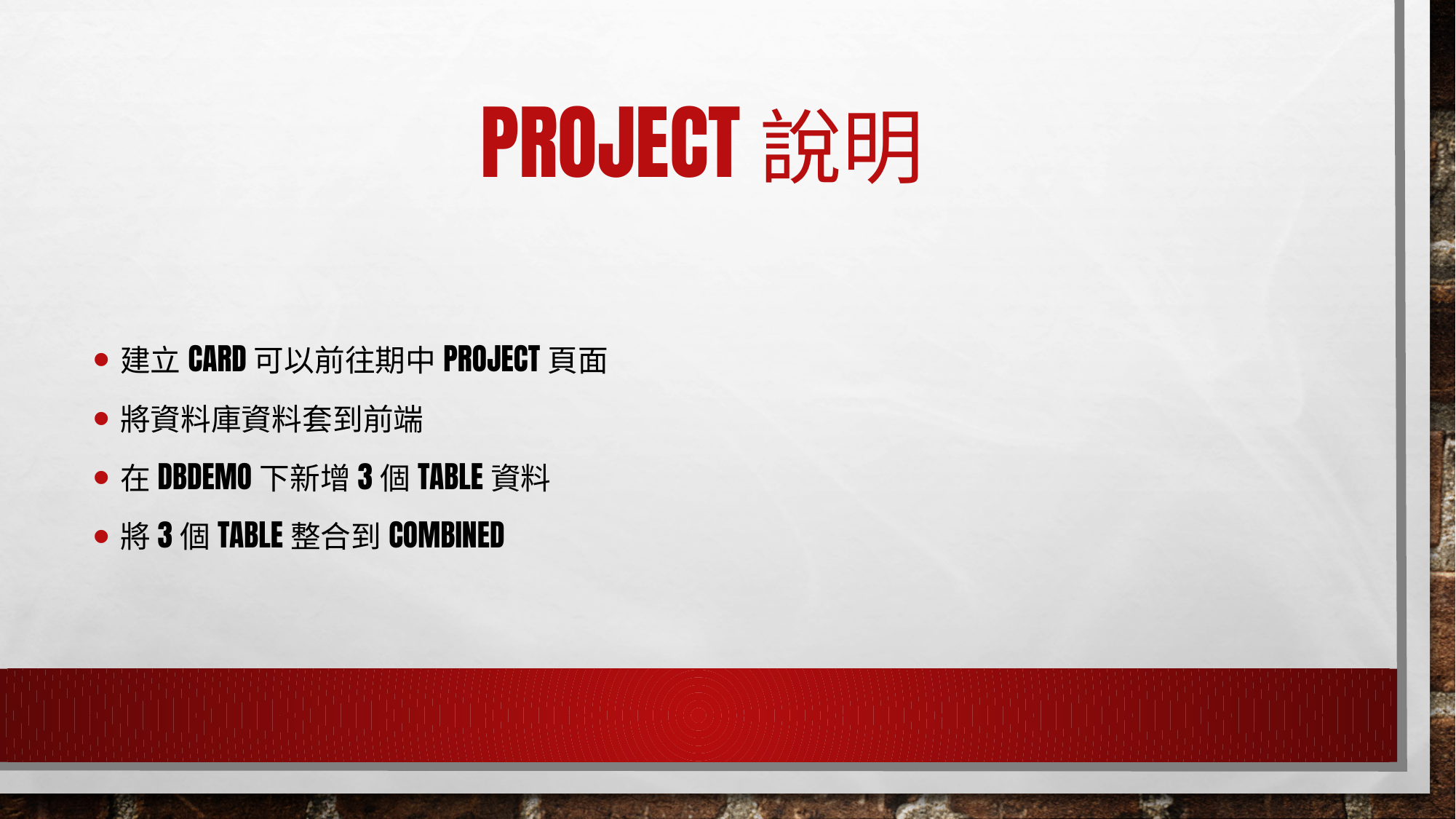

# Project說明
建立Card可以前往期中Project頁面
將資料庫資料套到前端
在dbdemo下新增3個table資料
將3個table整合到combined